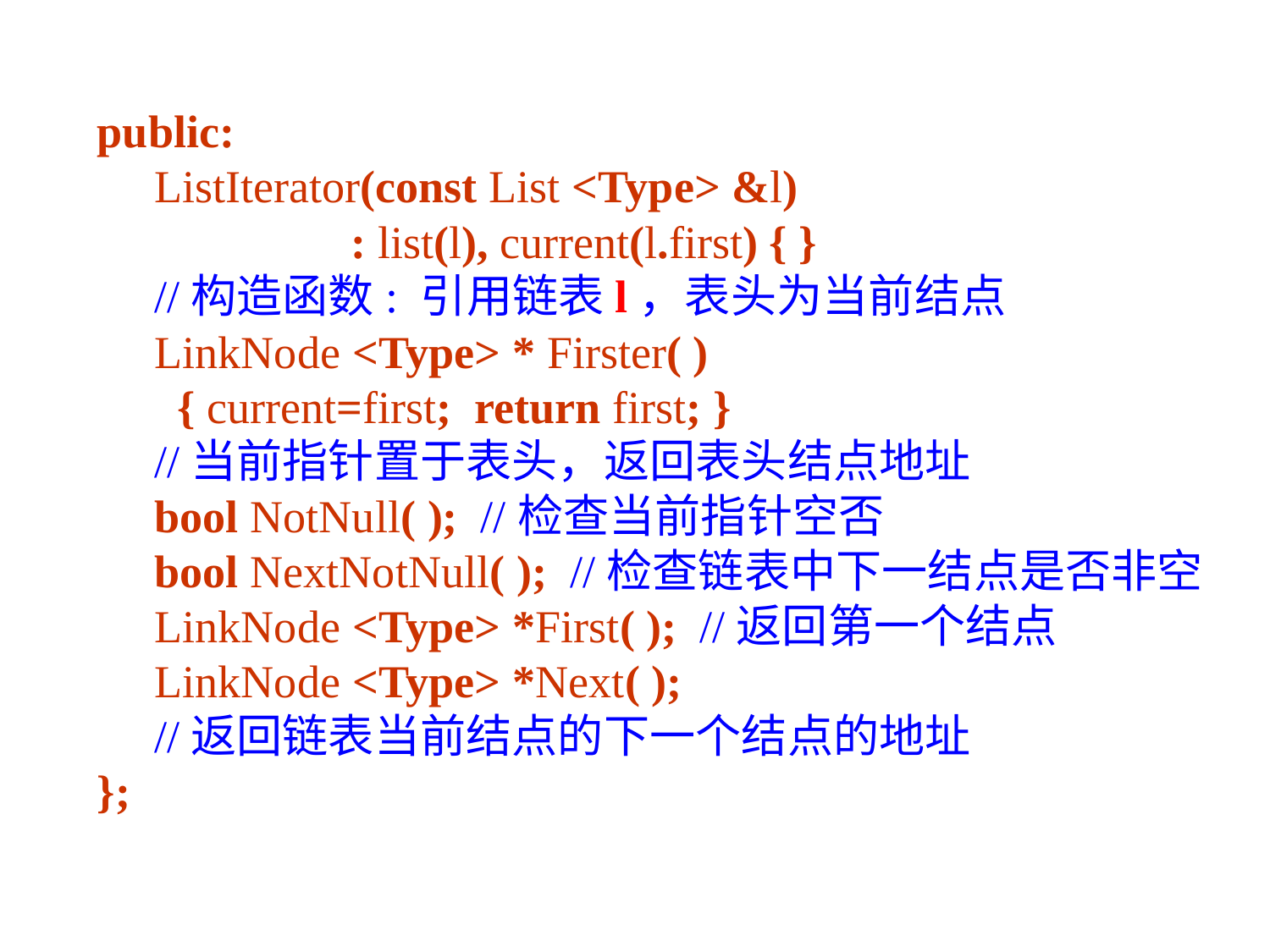

public:
     ListIterator(const List <Type> &l)
 		: list(l), current(l.first) { }
     //构造函数: 引用链表l，表头为当前结点
     LinkNode <Type> * Firster( )
       { current=first;  return first; }
     //当前指针置于表头，返回表头结点地址
     bool NotNull( );  //检查当前指针空否
     bool NextNotNull( );  //检查链表中下一结点是否非空
     LinkNode <Type> *First( );  //返回第一个结点
     LinkNode <Type> *Next( );
     //返回链表当前结点的下一个结点的地址
};
107